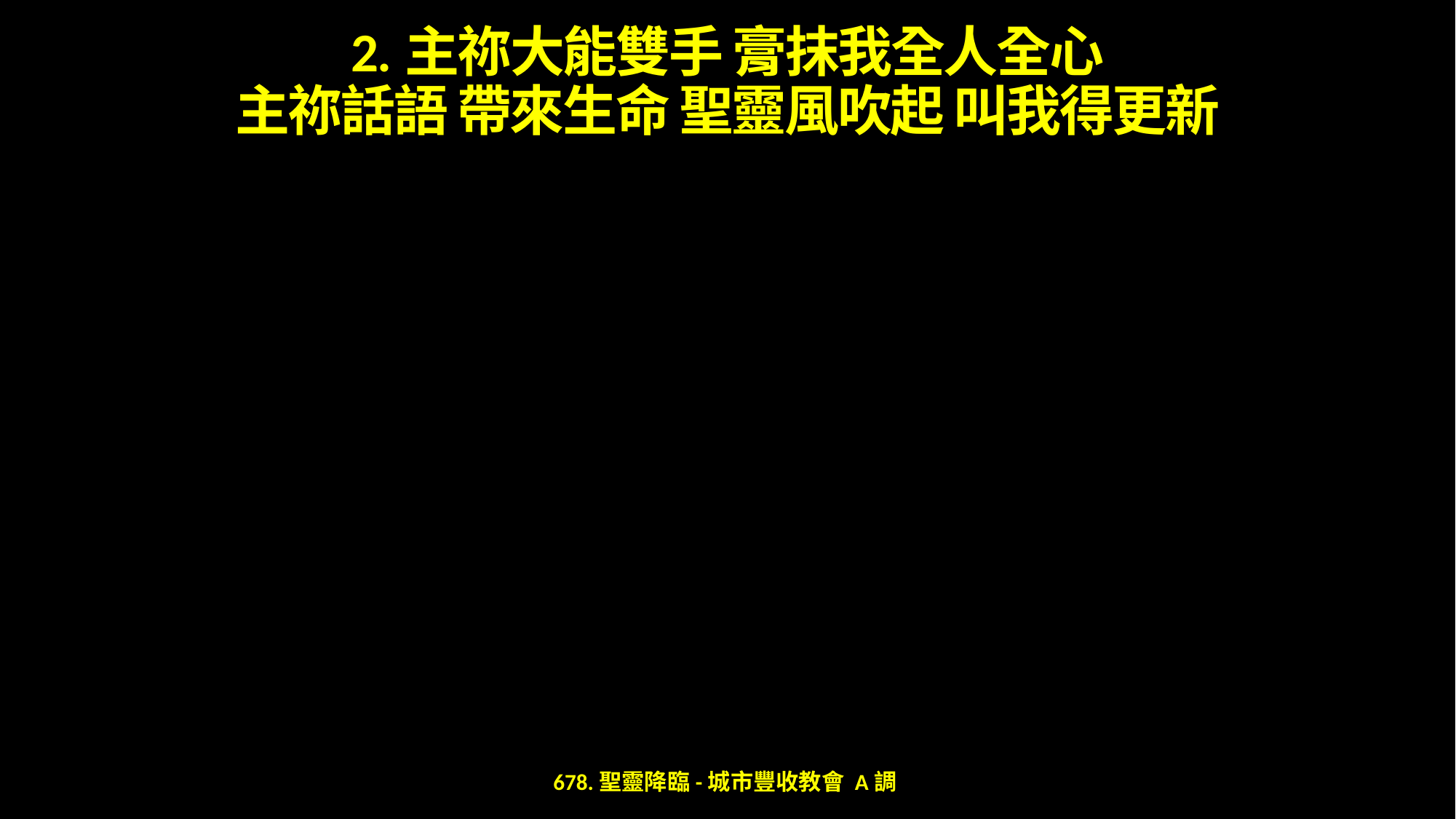

2.主祢大能雙手 膏抹我全人全心
主祢話語 帶來生命 聖靈風吹起 叫我得更新
678.聖靈降臨-城市豐收教會 A調